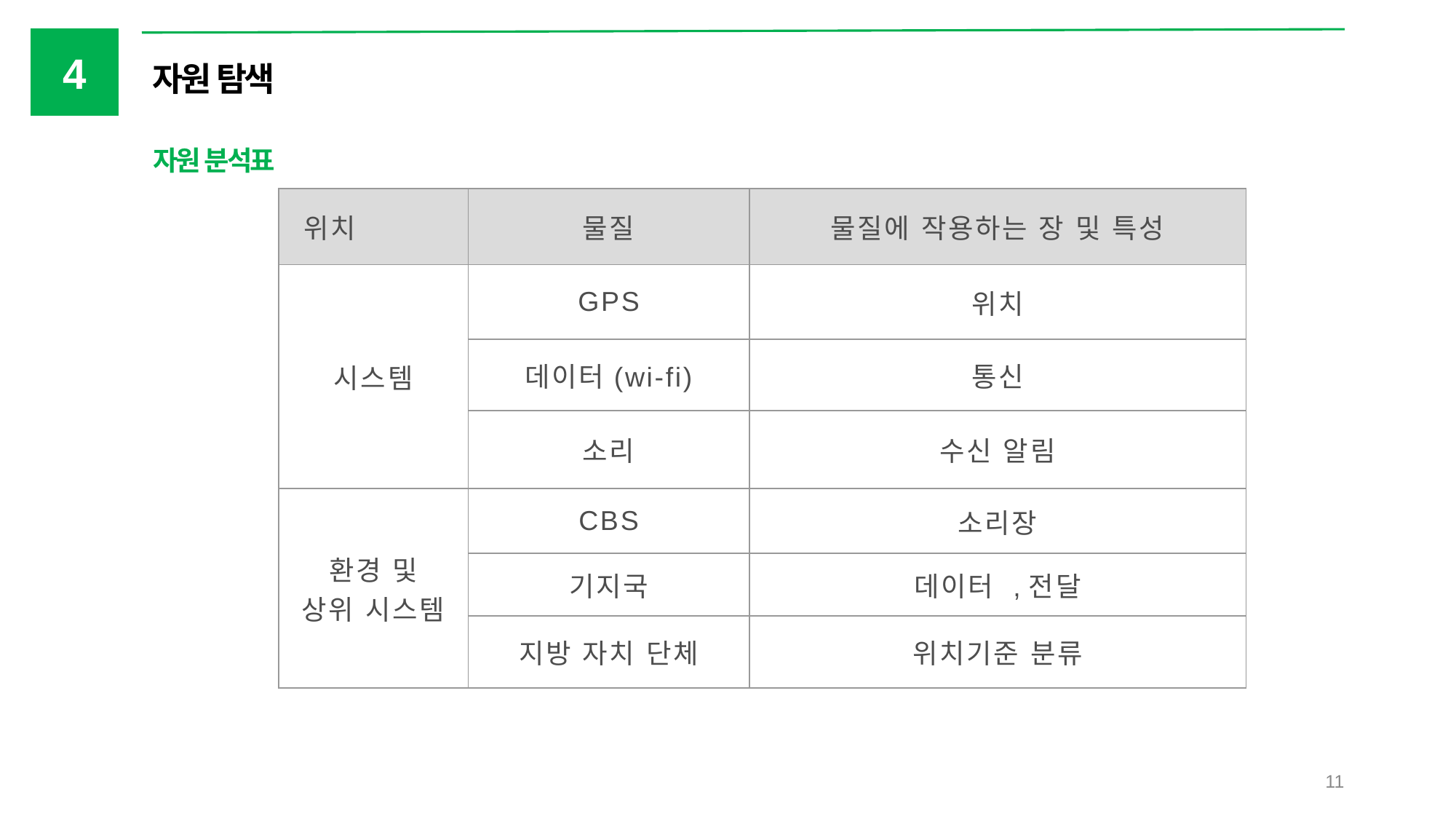

4
자원 탐색
자원 분석표
| 위치 | 물질 | 물질에 작용하는 장 및 특성 |
| --- | --- | --- |
| 시스템 | GPS | 위치 |
|  | 데이터(wi-fi) | 통신 |
|  | 소리 | 수신 알림 |
| 환경 및 상위 시스템 | CBS | 소리장 |
|  | 기지국 | 데이터 ,전달 |
|  | 지방 자치 단체 | 위치기준 분류 |
11